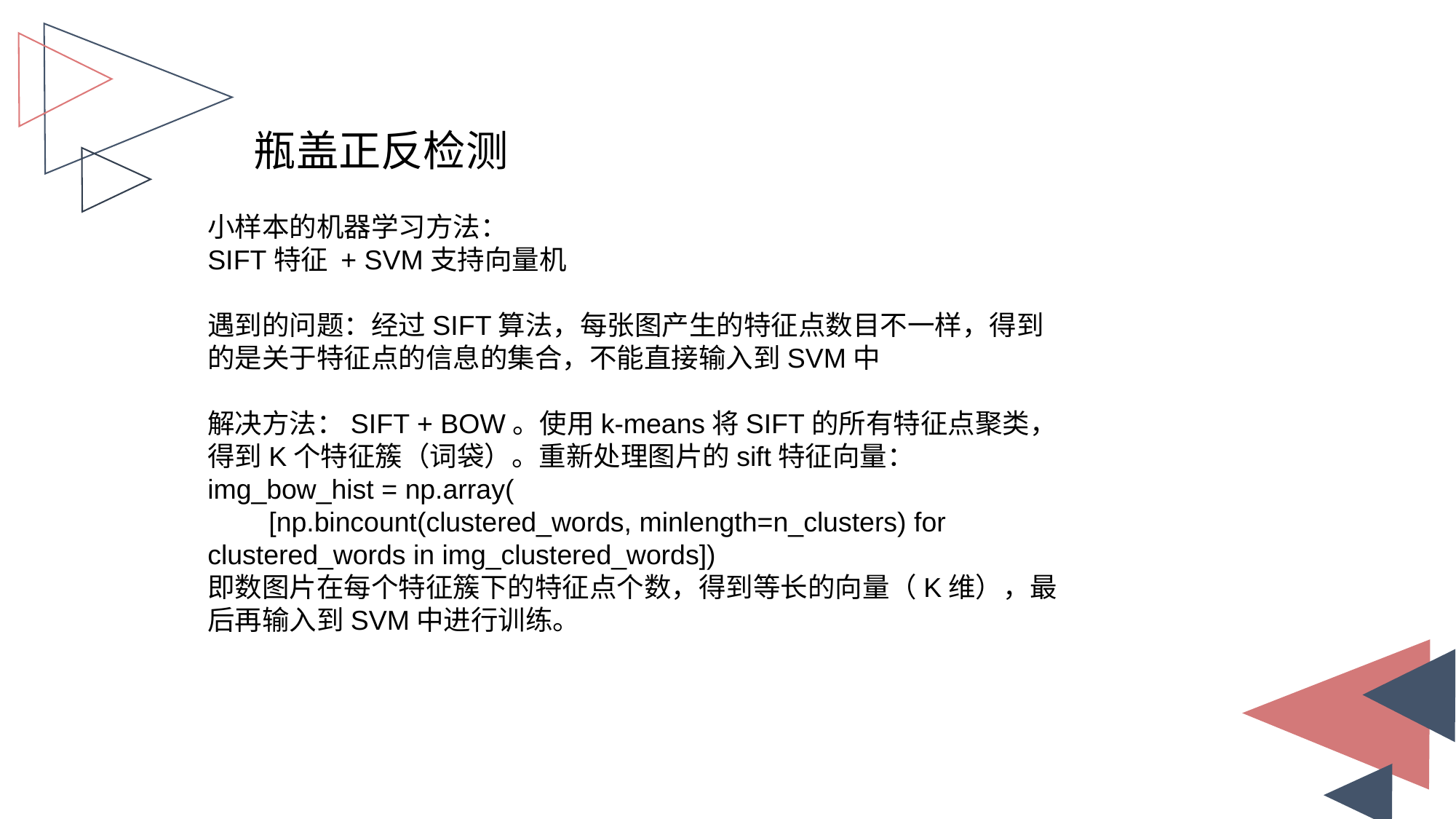

瓶盖正反检测
小样本的机器学习方法：
SIFT特征 + SVM支持向量机

遇到的问题：经过SIFT算法，每张图产生的特征点数目不一样，得到的是关于特征点的信息的集合，不能直接输入到SVM中

解决方法：SIFT + BOW。使用k-means将SIFT的所有特征点聚类，得到K个特征簇（词袋）。重新处理图片的sift特征向量：
img_bow_hist = np.array(
        [np.bincount(clustered_words, minlength=n_clusters) for clustered_words in img_clustered_words])
即数图片在每个特征簇下的特征点个数，得到等长的向量（K维），最后再输入到SVM中进行训练。